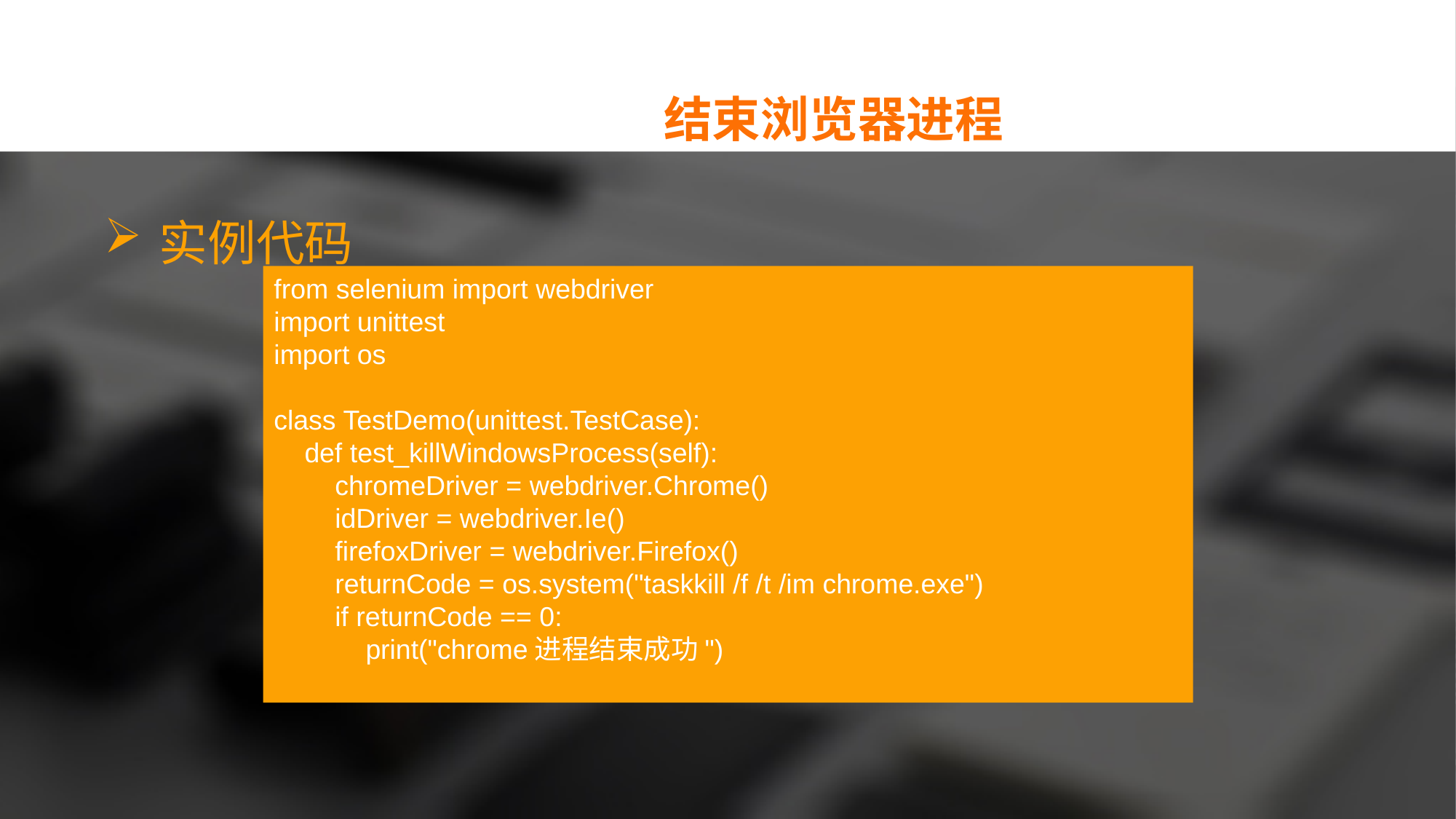

结束浏览器进程
实例代码
from selenium import webdriver
import unittest
import os

class TestDemo(unittest.TestCase):
    def test_killWindowsProcess(self):
        chromeDriver = webdriver.Chrome()
        idDriver = webdriver.Ie()
        firefoxDriver = webdriver.Firefox()
        returnCode = os.system("taskkill /f /t /im chrome.exe")
        if returnCode == 0:
            print("chrome进程结束成功")